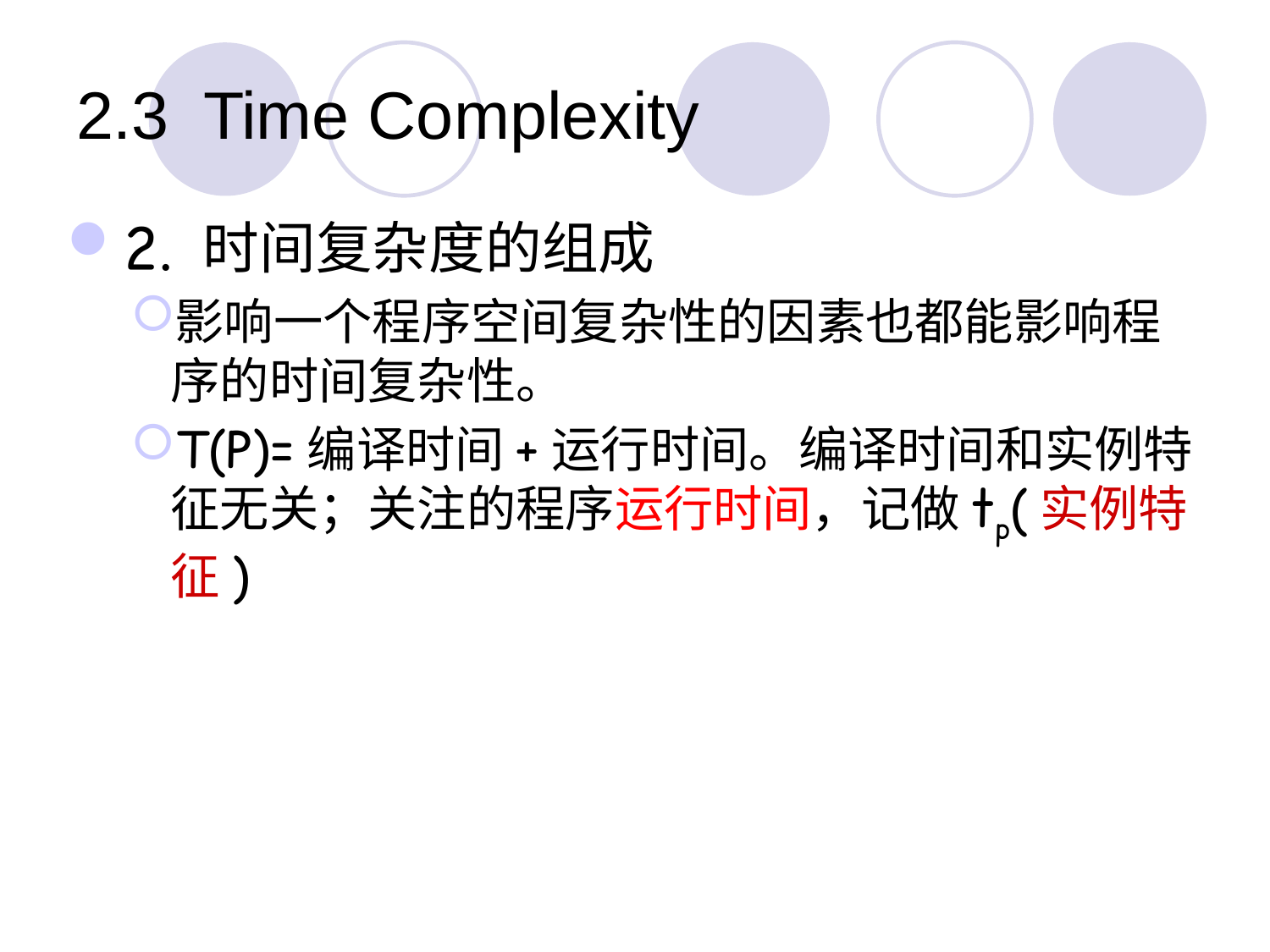

# 2.3	Time Complexity
2. 时间复杂度的组成
影响一个程序空间复杂性的因素也都能影响程序的时间复杂性。
T(P)=编译时间+运行时间。编译时间和实例特征无关；关注的程序运行时间，记做tp(实例特征)

26